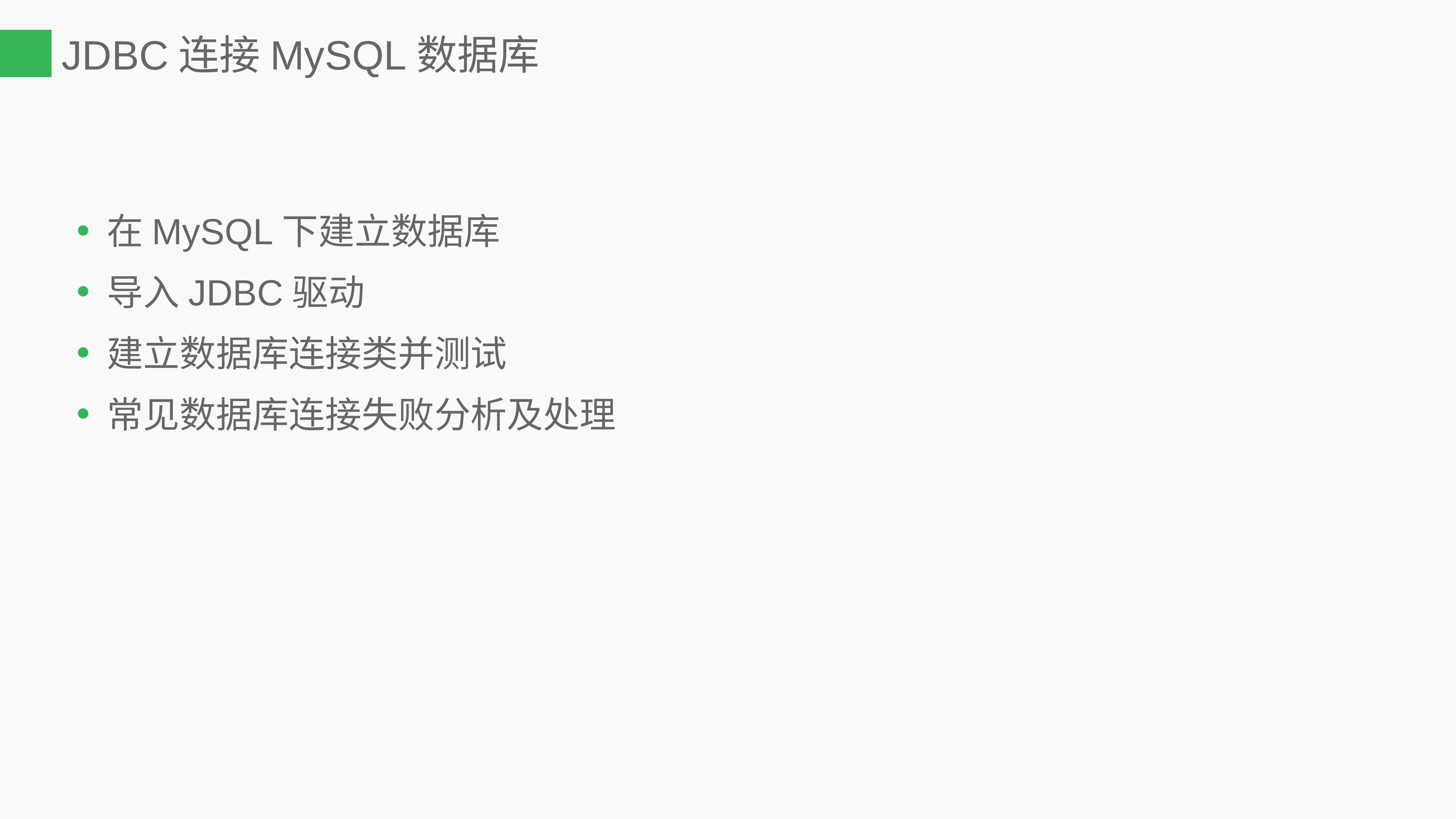

# JDBC连接MySQL数据库
在MySQL下建立数据库
导入JDBC驱动
建立数据库连接类并测试
常见数据库连接失败分析及处理